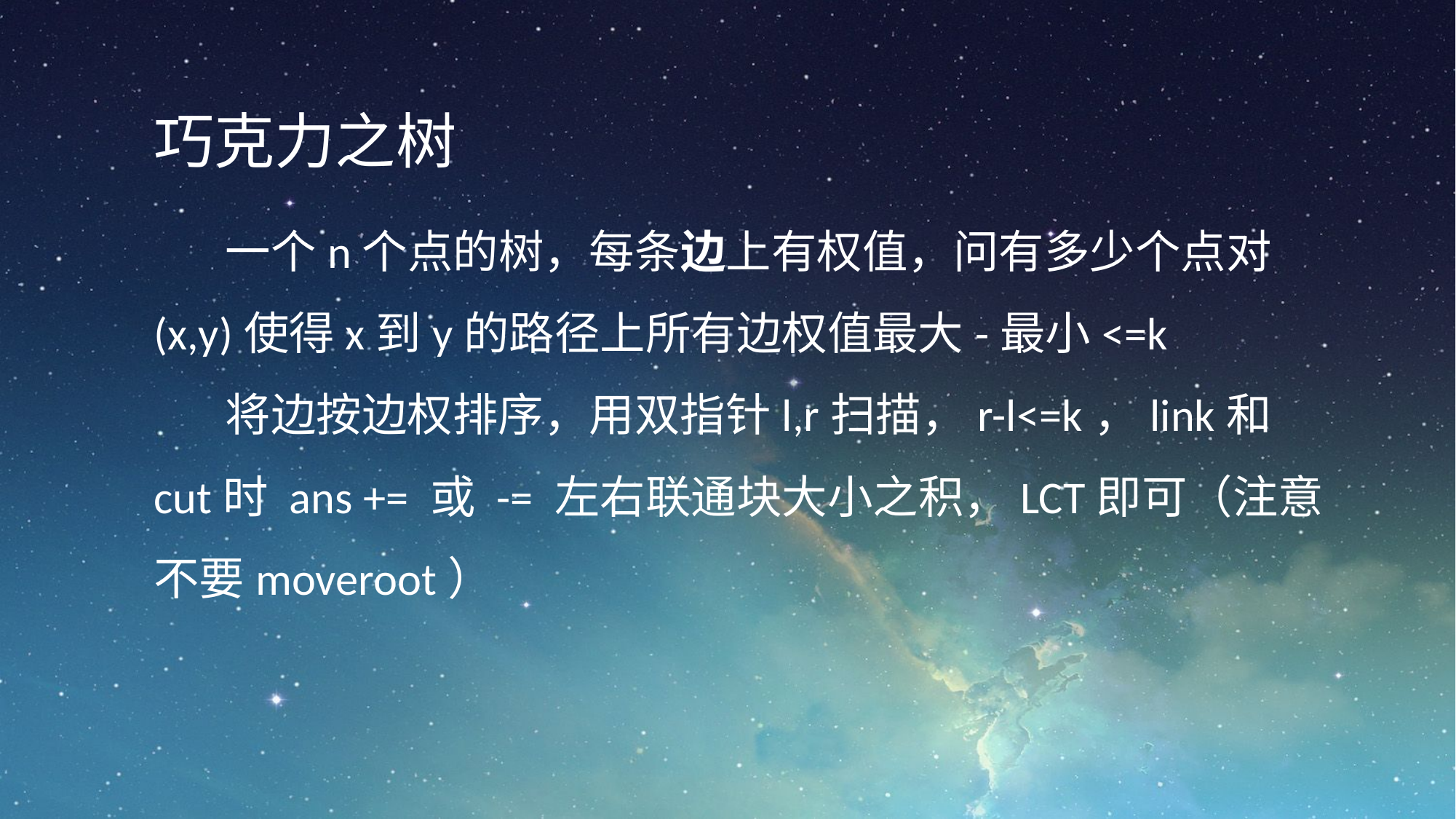

巧克力之树
一个n个点的树，每条边上有权值，问有多少个点对(x,y)使得x到y的路径上所有边权值最大-最小<=k
将边按边权排序，用双指针l,r扫描，r-l<=k，link和cut时 ans += 或 -= 左右联通块大小之积，LCT即可（注意不要moveroot）